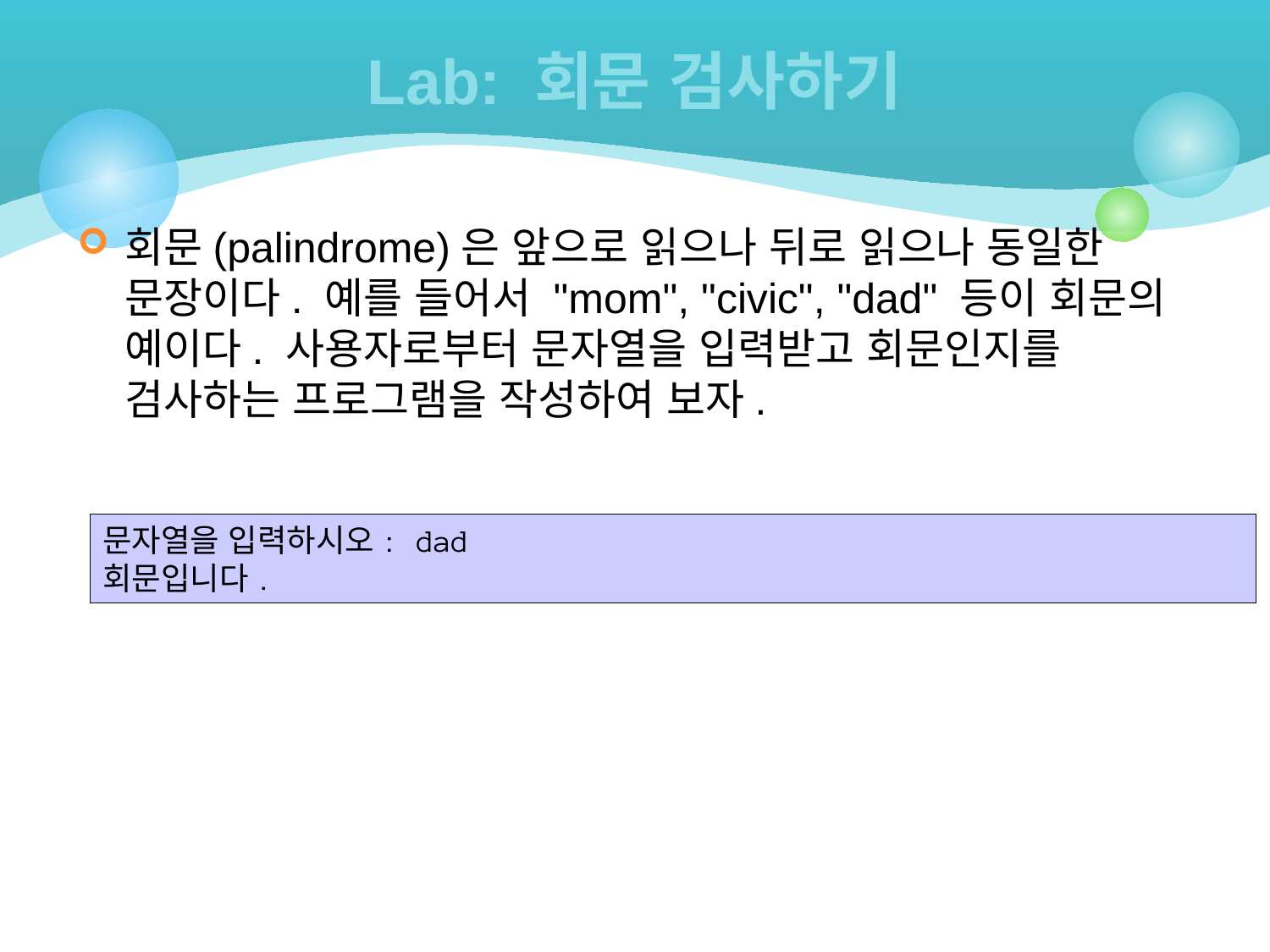

# Lab: 회문 검사하기
회문(palindrome)은 앞으로 읽으나 뒤로 읽으나 동일한 문장이다. 예를 들어서 "mom", "civic", "dad" 등이 회문의 예이다. 사용자로부터 문자열을 입력받고 회문인지를 검사하는 프로그램을 작성하여 보자.
문자열을 입력하시오: dad
회문입니다.